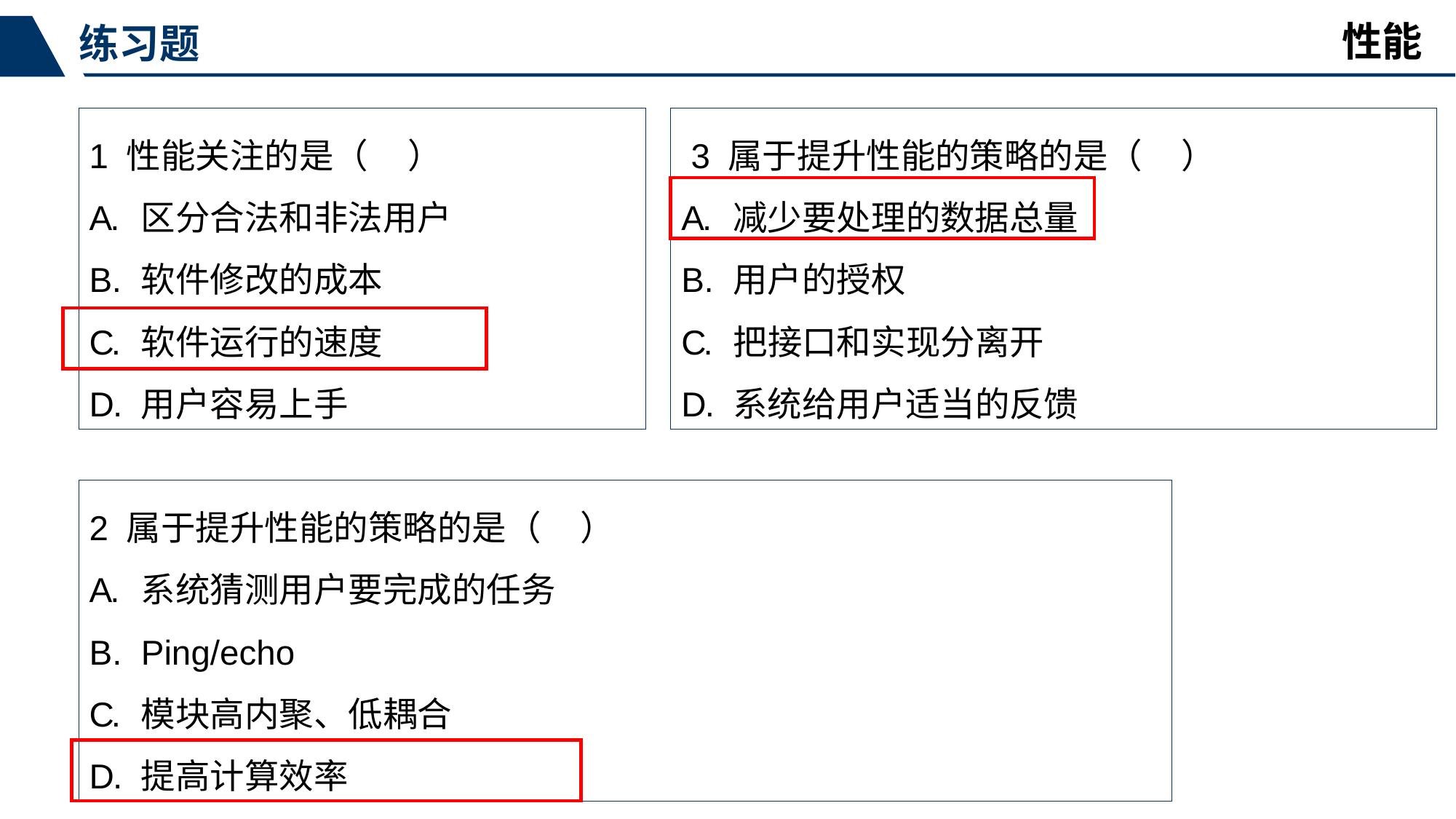

性能

练习题

1 性能关注的是（     ）
区分合法和非法用户
软件修改的成本
软件运行的速度
用户容易上手
 3 属于提升性能的策略的是（     ）
减少要处理的数据总量
用户的授权
把接口和实现分离开
系统给用户适当的反馈

2 属于提升性能的策略的是（     ）
系统猜测用户要完成的任务
Ping/echo
模块高内聚、低耦合
提高计算效率